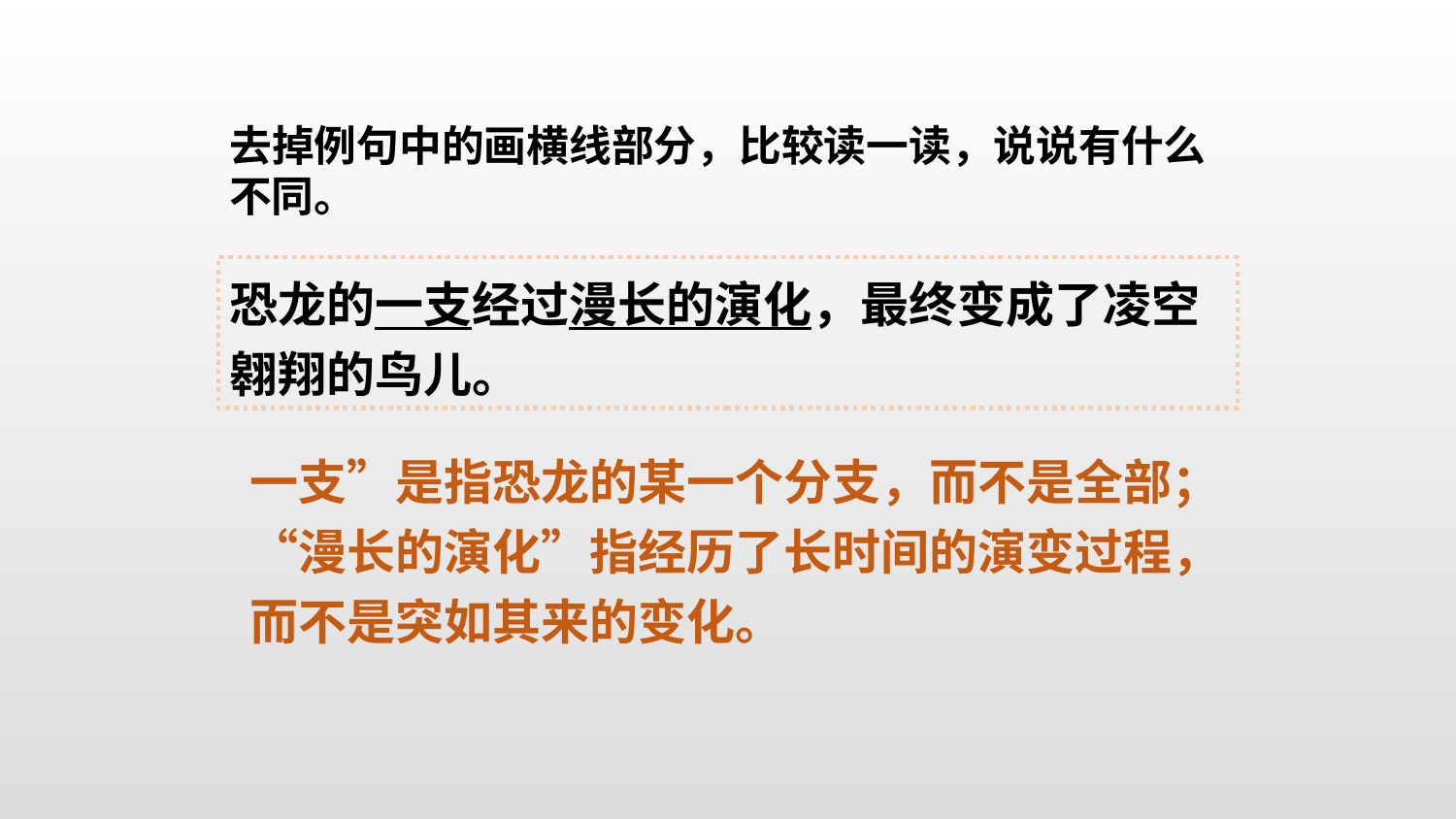

去掉例句中的画横线部分，比较读一读，说说有什么不同。
恐龙的一支经过漫长的演化，最终变成了凌空翱翔的鸟儿。
一支”是指恐龙的某一个分支，而不是全部；“漫长的演化”指经历了长时间的演变过程，而不是突如其来的变化。